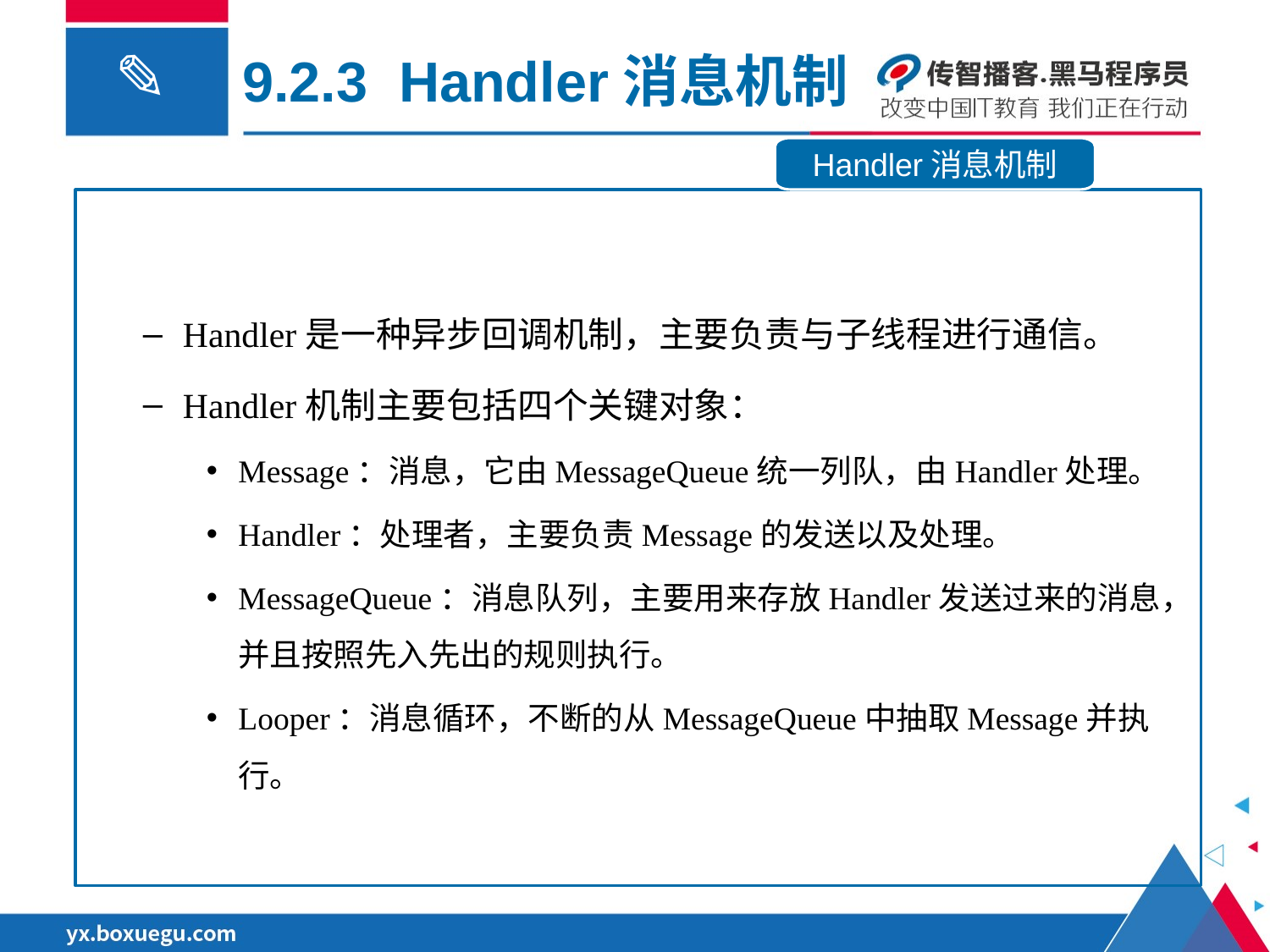

9.2.3  Handler消息机制

Handler消息机制

Handler是一种异步回调机制，主要负责与子线程进行通信。
Handler机制主要包括四个关键对象：
Message：消息，它由MessageQueue统一列队，由Handler处理。
Handler：处理者，主要负责Message的发送以及处理。
MessageQueue：消息队列，主要用来存放Handler发送过来的消息，并且按照先入先出的规则执行。
Looper：消息循环，不断的从MessageQueue中抽取Message并执行。